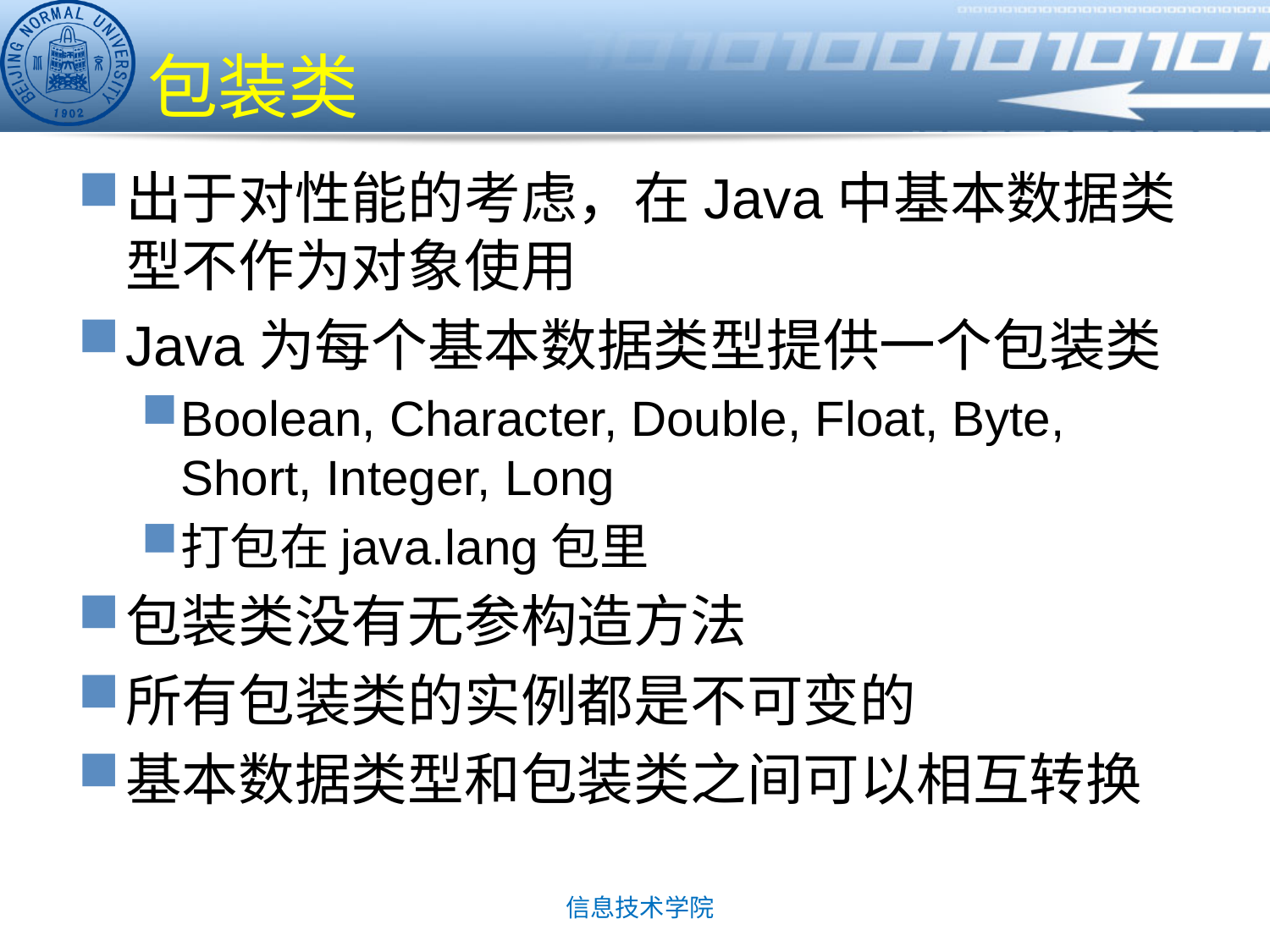

# 包装类
出于对性能的考虑，在Java中基本数据类型不作为对象使用
Java为每个基本数据类型提供一个包装类
Boolean, Character, Double, Float, Byte, Short, Integer, Long
打包在java.lang包里
包装类没有无参构造方法
所有包装类的实例都是不可变的
基本数据类型和包装类之间可以相互转换
8